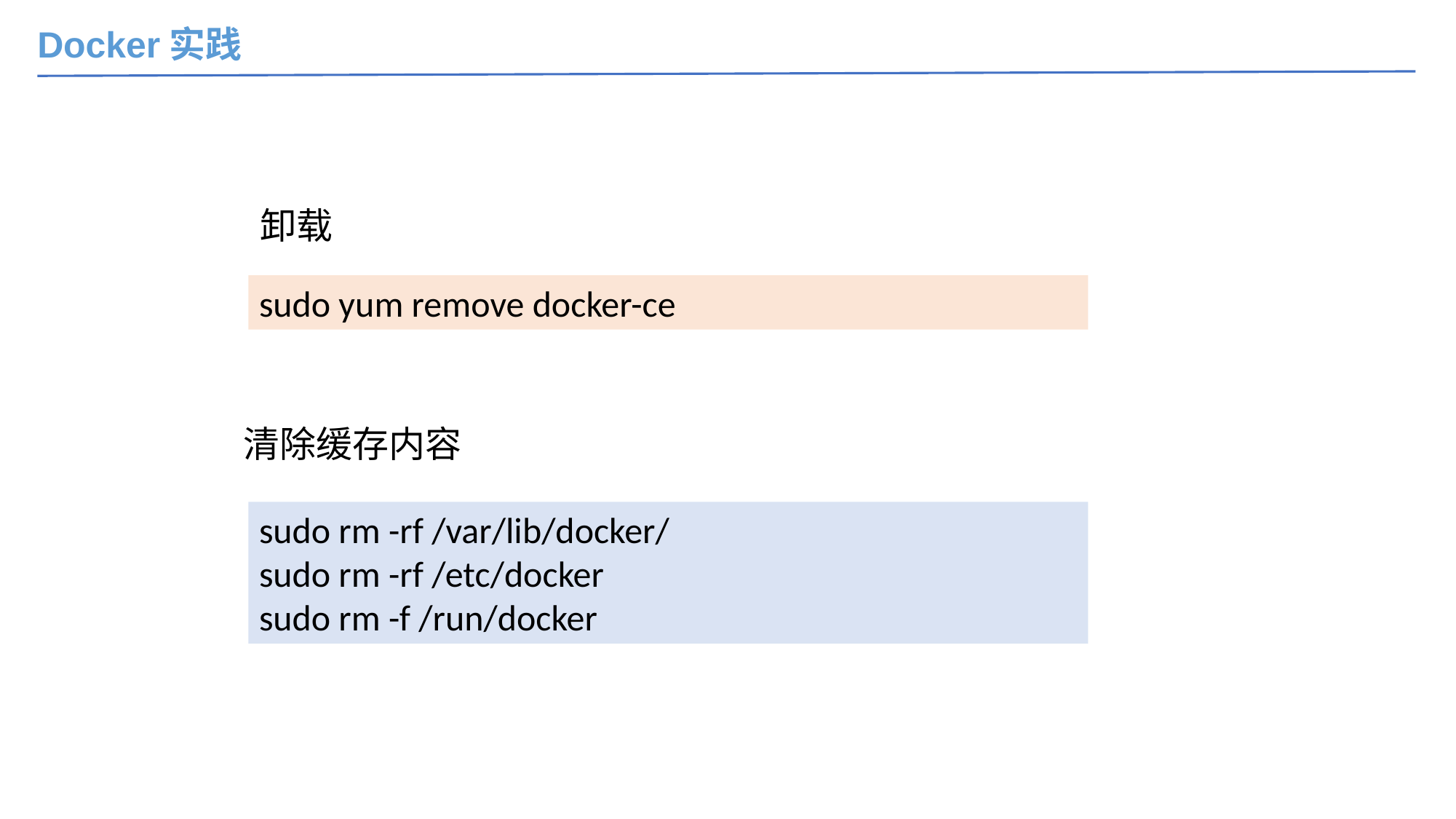

Docker实践
 卸载
sudo yum remove docker-ce
清除缓存内容
sudo rm -rf /var/lib/docker/
sudo rm -rf /etc/docker
sudo rm -f /run/docker